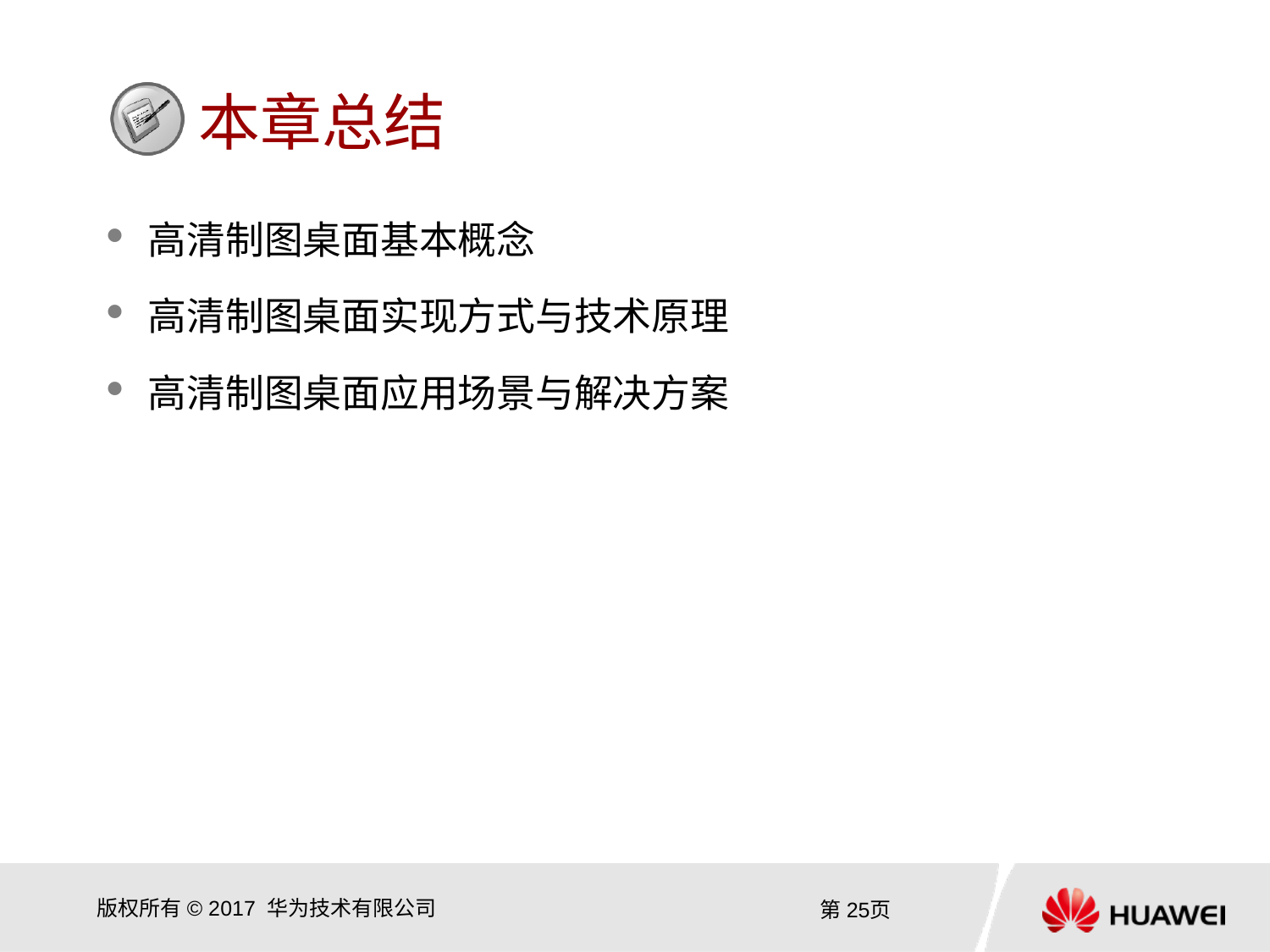

高清制图桌面基本概念
高清制图桌面实现方式与技术原理
高清制图桌面应用场景与解决方案